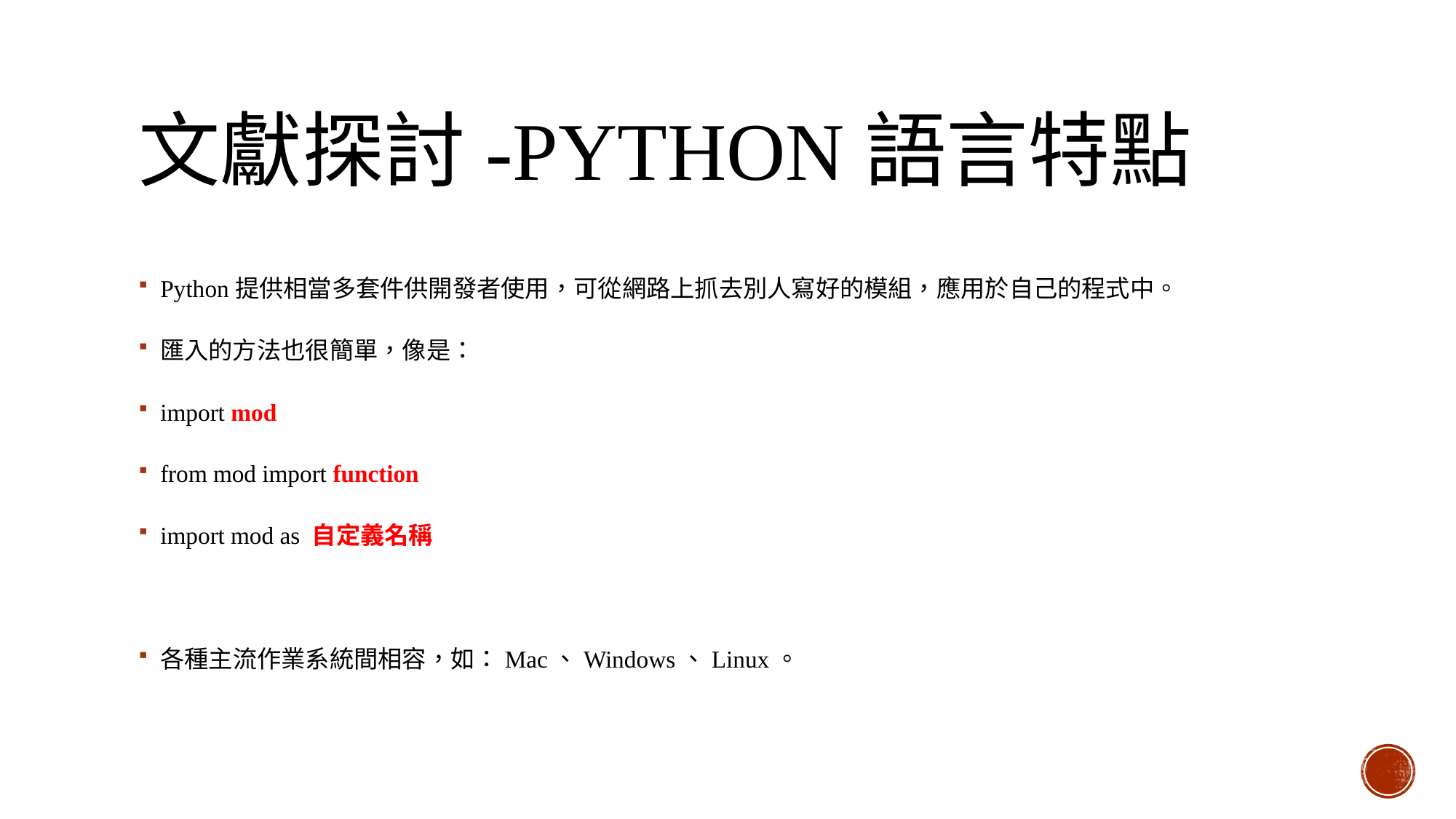

# 文獻探討-Python語言特點
Python提供相當多套件供開發者使用，可從網路上抓去別人寫好的模組，應用於自己的程式中。
匯入的方法也很簡單，像是：
import mod
from mod import function
import mod as 自定義名稱

各種主流作業系統間相容，如：Mac、Windows、Linux。